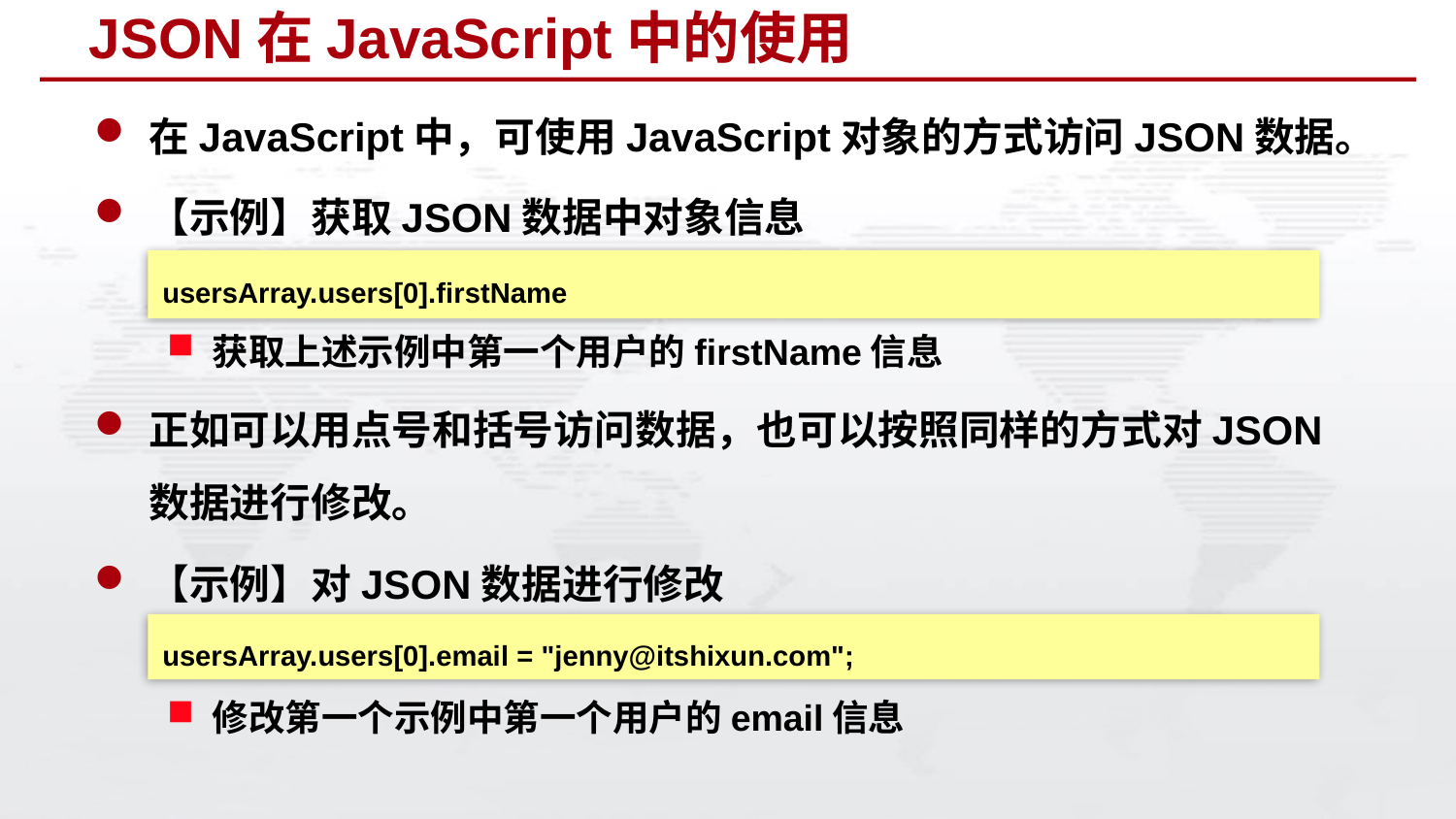

# JSON在JavaScript中的使用
在JavaScript中，可使用JavaScript对象的方式访问JSON数据。
【示例】获取JSON数据中对象信息

获取上述示例中第一个用户的firstName信息
正如可以用点号和括号访问数据，也可以按照同样的方式对JSON数据进行修改。
【示例】对JSON数据进行修改

修改第一个示例中第一个用户的email信息
usersArray.users[0].firstName
usersArray.users[0].email = "jenny@itshixun.com";